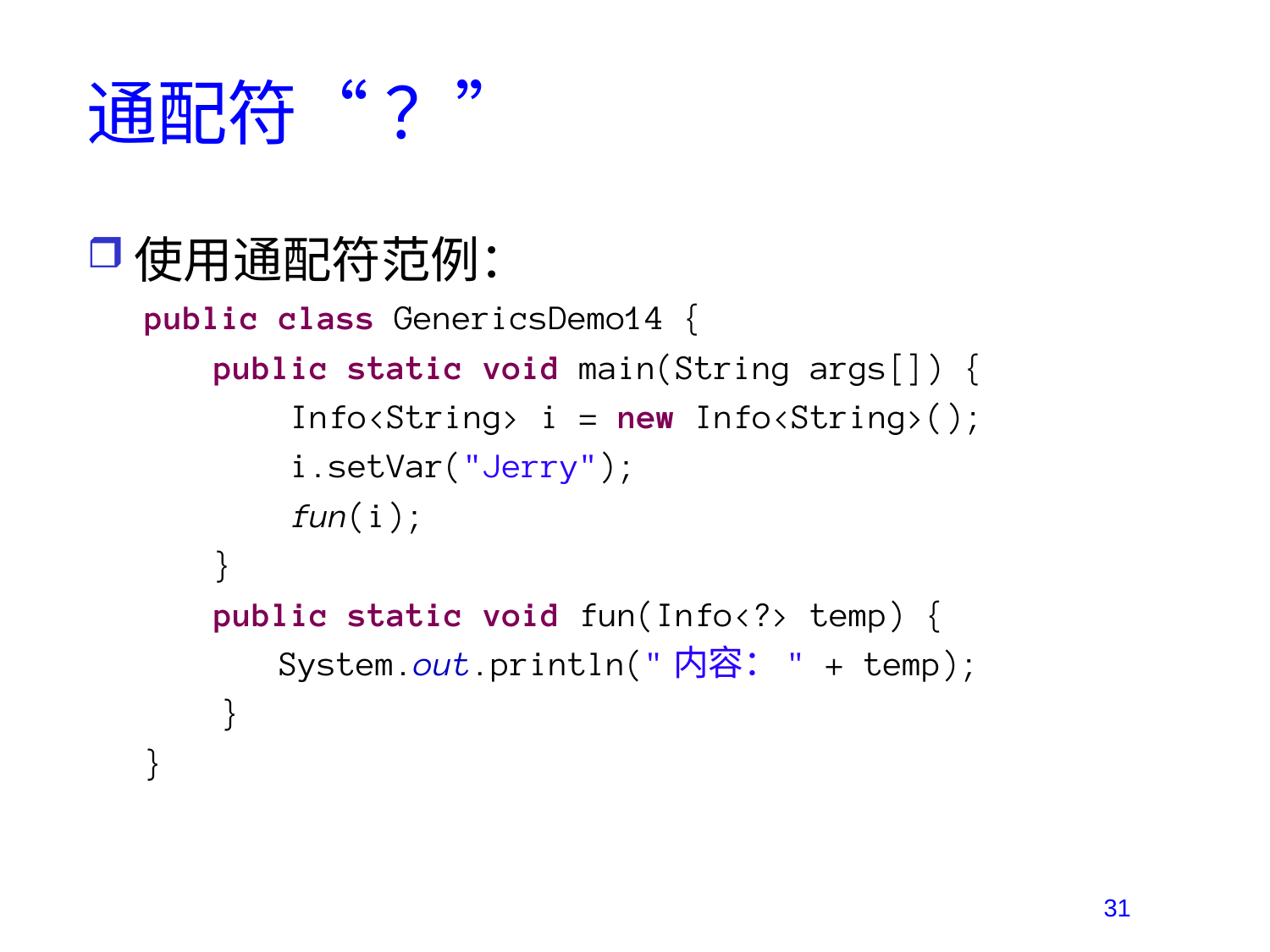

# 通配符“ ？”
使用通配符范例：
   public class GenericsDemo14 {
	public static void main(String args[]) {
	    Info<String> i = new Info<String>();
	    i.setVar("Jerry");
	    fun(i);
	}
	public static void fun(Info<?> temp) {
          System.out.println("内容：" + temp);
       }
   }
31